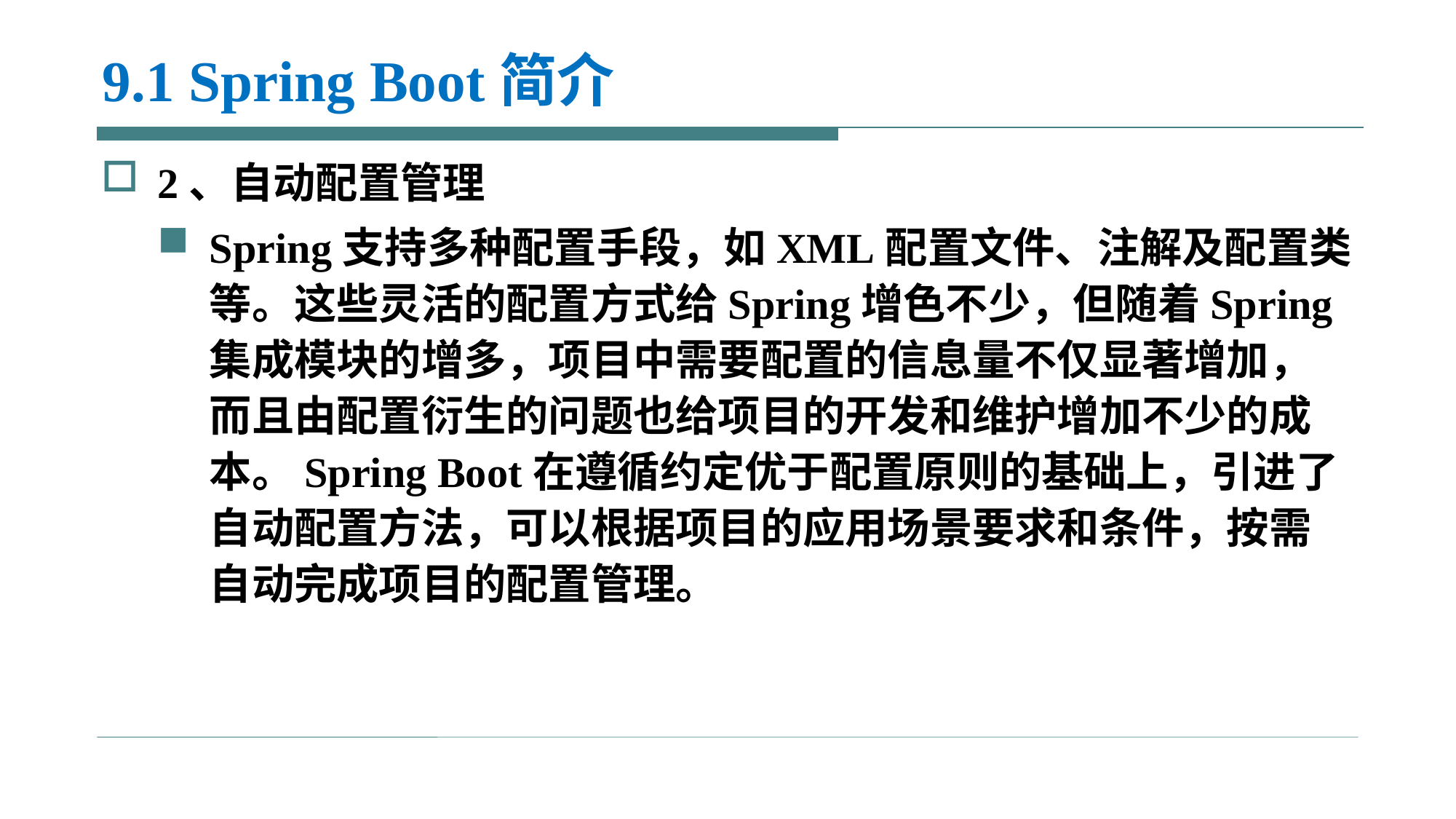

# 9.1 Spring Boot简介
2、自动配置管理
Spring支持多种配置手段，如XML配置文件、注解及配置类等。这些灵活的配置方式给Spring增色不少，但随着Spring集成模块的增多，项目中需要配置的信息量不仅显著增加，而且由配置衍生的问题也给项目的开发和维护增加不少的成本。Spring Boot在遵循约定优于配置原则的基础上，引进了自动配置方法，可以根据项目的应用场景要求和条件，按需自动完成项目的配置管理。
6